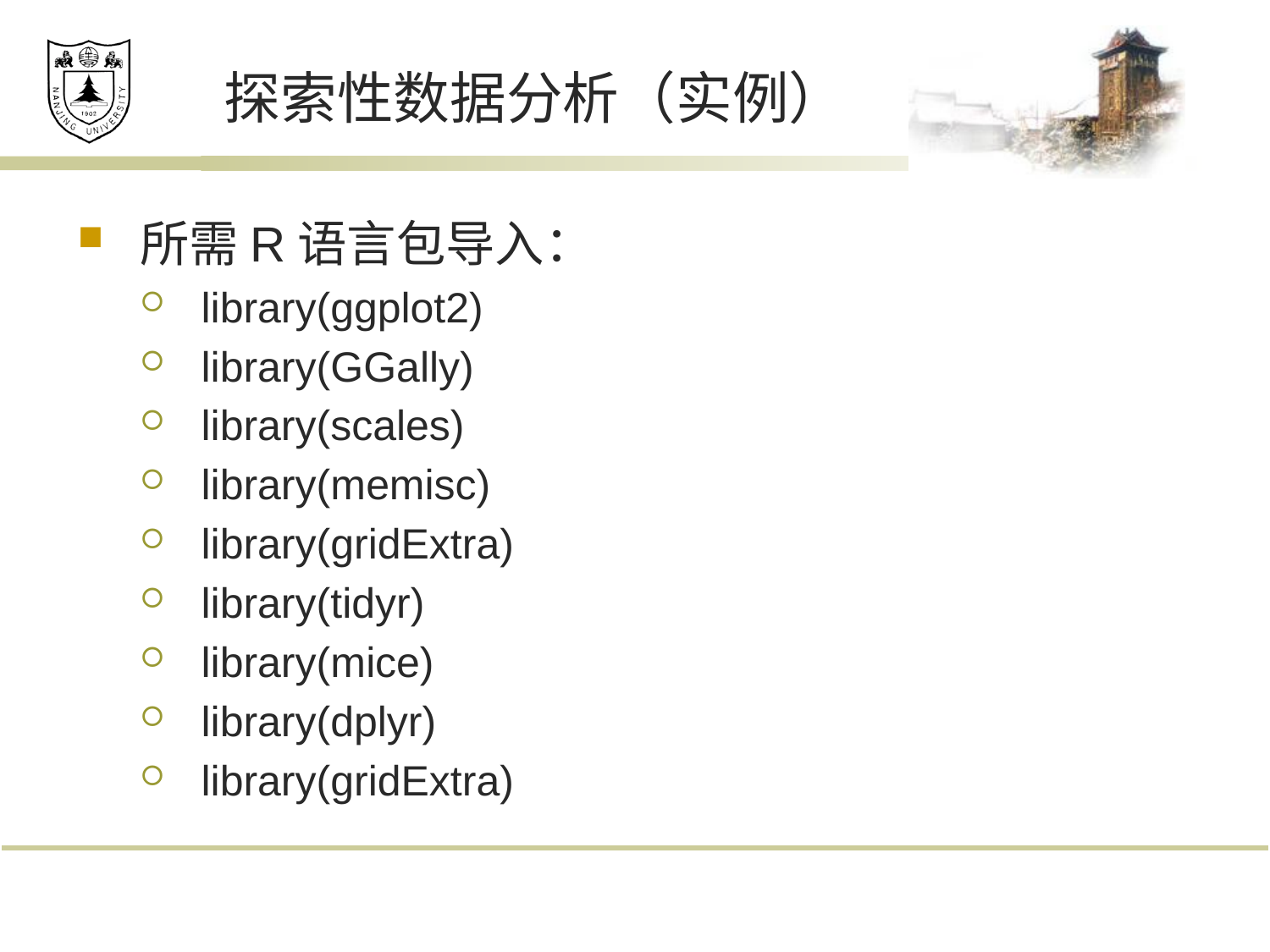

# 探索性数据分析（实例）
所需R语言包导入：
library(ggplot2)
library(GGally)
library(scales)
library(memisc)
library(gridExtra)
library(tidyr)
library(mice)
library(dplyr)
library(gridExtra)